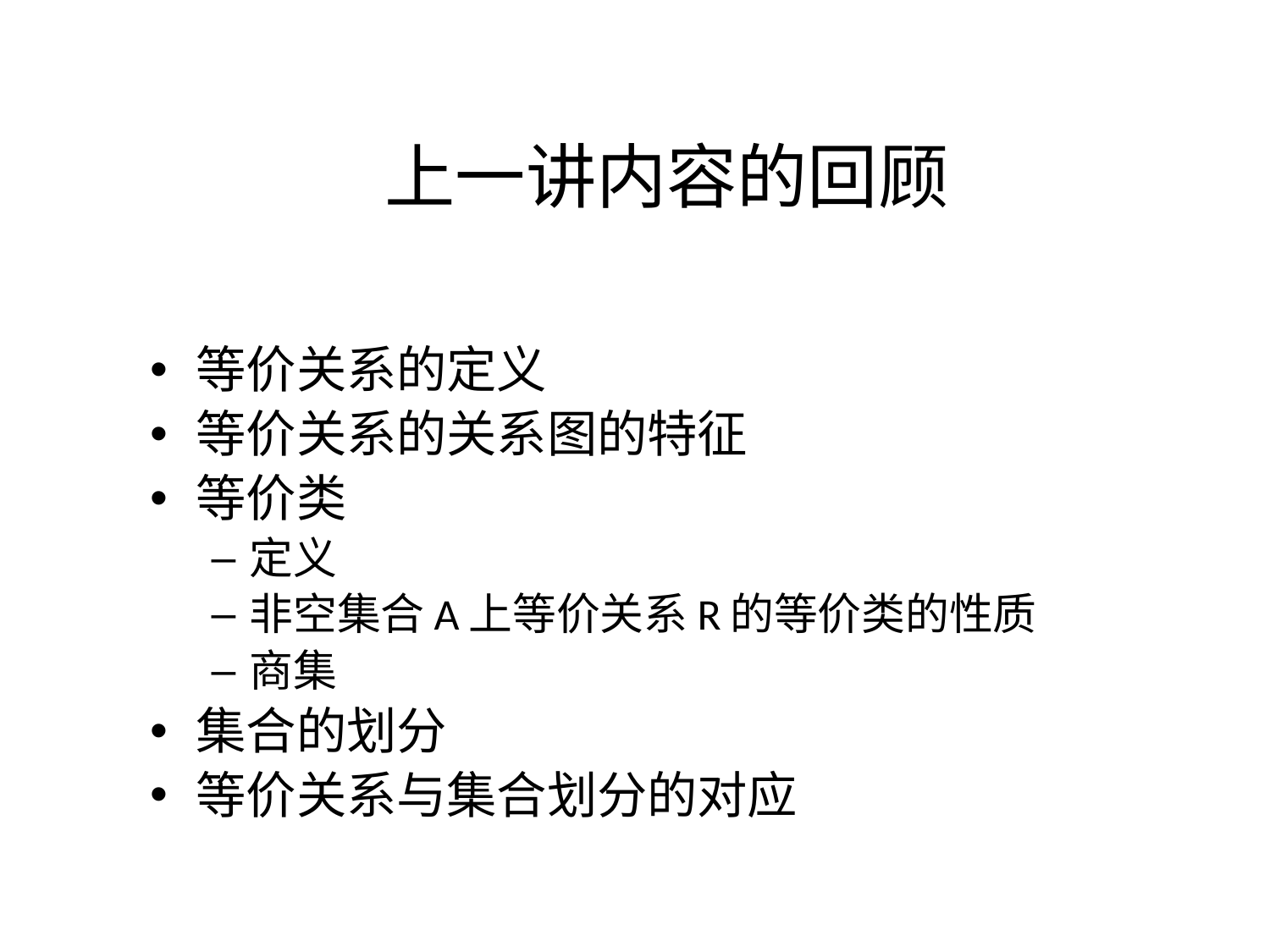

# 上一讲内容的回顾
等价关系的定义
等价关系的关系图的特征
等价类
定义
非空集合A上等价关系R的等价类的性质
商集
集合的划分
等价关系与集合划分的对应